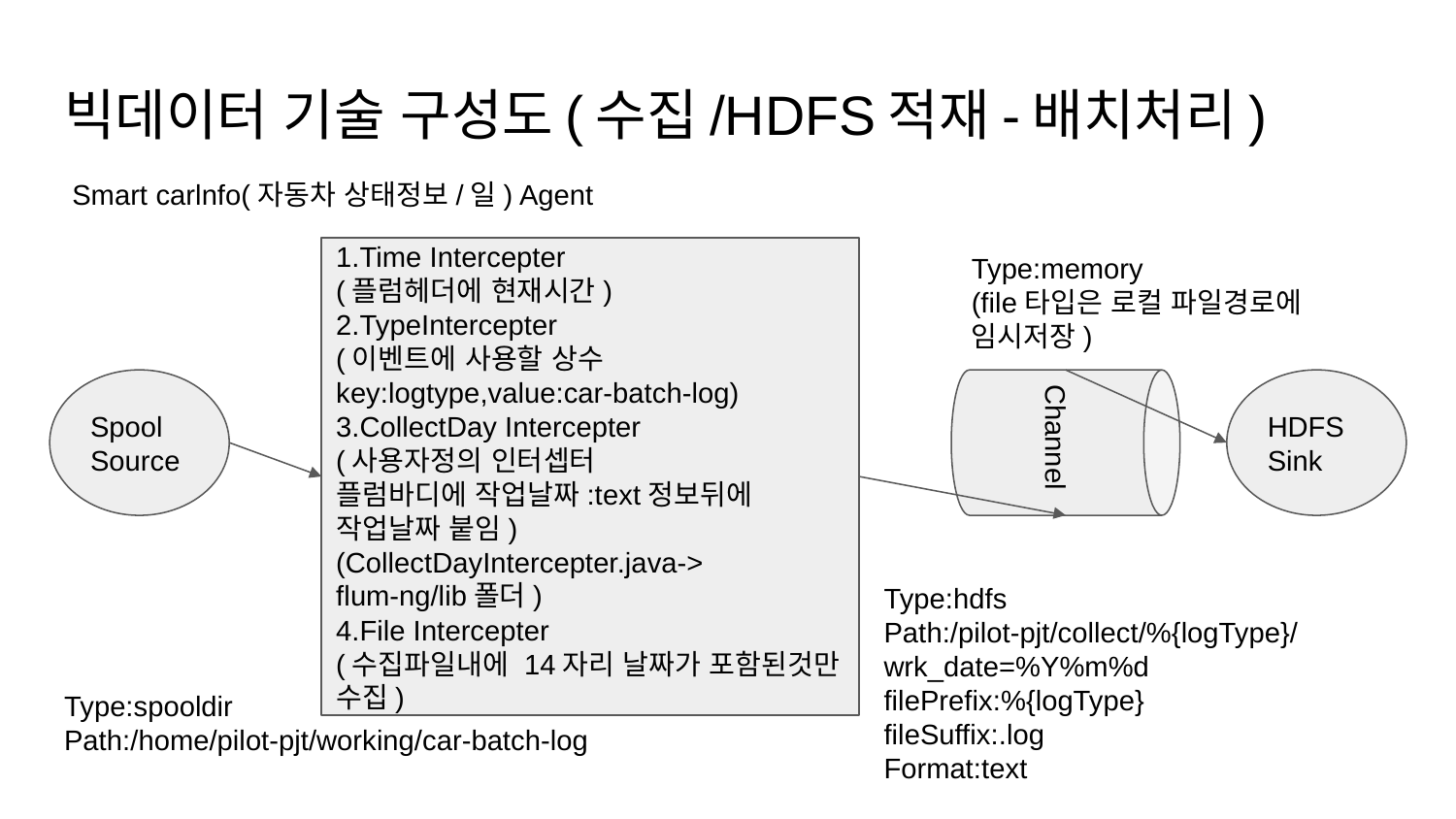

# 빅데이터 기술 구성도(수집/HDFS적재-배치처리)
 Smart carlnfo(자동차 상태정보/일) Agent
Type:memory
(file타입은 로컬 파일경로에 임시저장)
1.Time Intercepter
(플럼헤더에 현재시간)
2.TypeIntercepter
(이벤트에 사용할 상수
key:logtype,value:car-batch-log)
3.CollectDay Intercepter
(사용자정의 인터셉터
플럼바디에 작업날짜:text정보뒤에 작업날짜 붙임)
(CollectDayIntercepter.java->
flum-ng/lib폴더)
4.File Intercepter
(수집파일내에 14자리 날짜가 포함된것만 수집)
Channel
Spool
Source
HDFS
Sink
Type:hdfs
Path:/pilot-pjt/collect/%{logType}/wrk_date=%Y%m%d
filePrefix:%{logType}
fileSuffix:.log
Format:text
Type:spooldir
Path:/home/pilot-pjt/working/car-batch-log